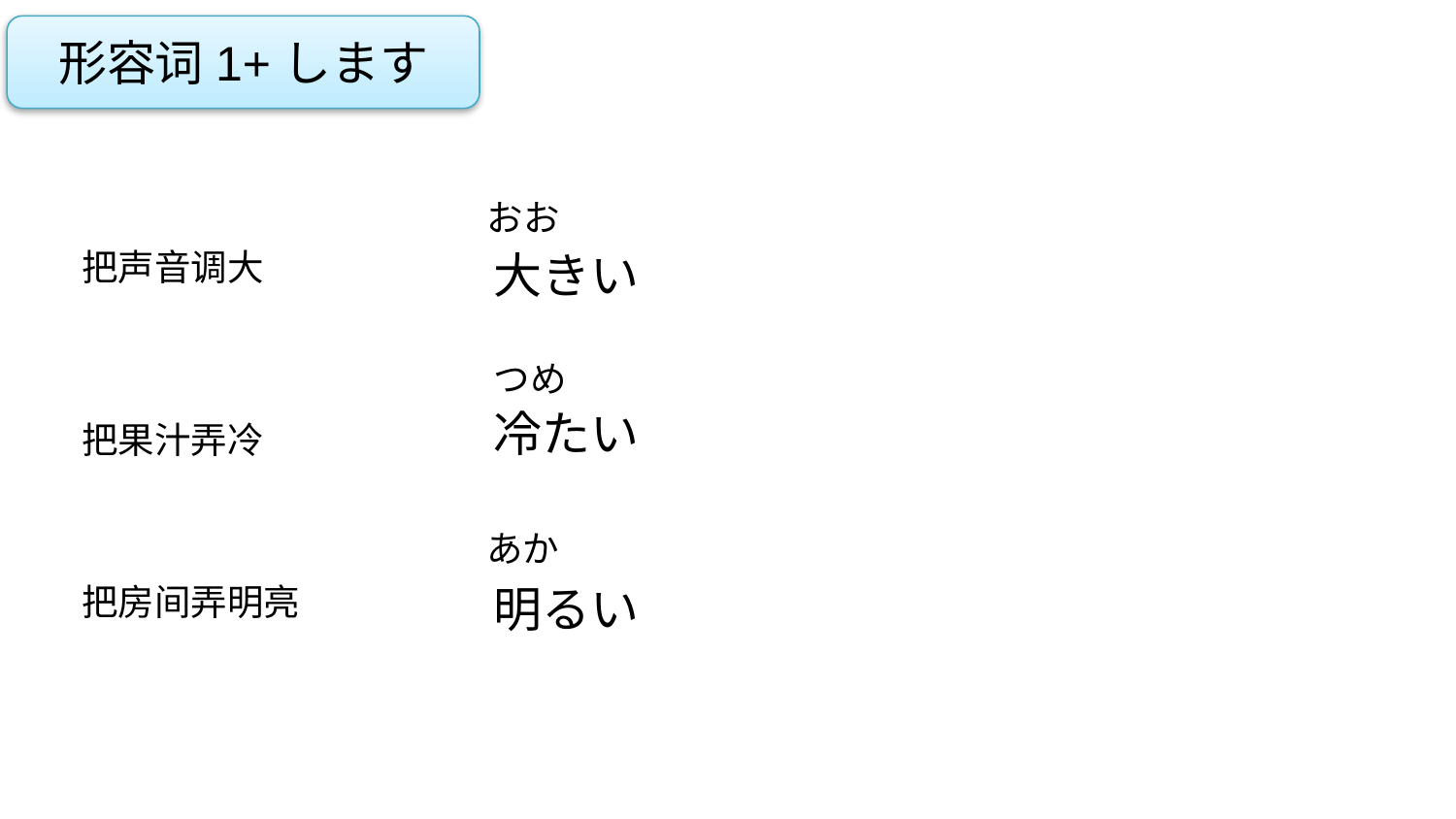

形容词1+します
おお
把声音调大
大きい
つめ
冷たい
把果汁弄冷
あか
把房间弄明亮
明るい